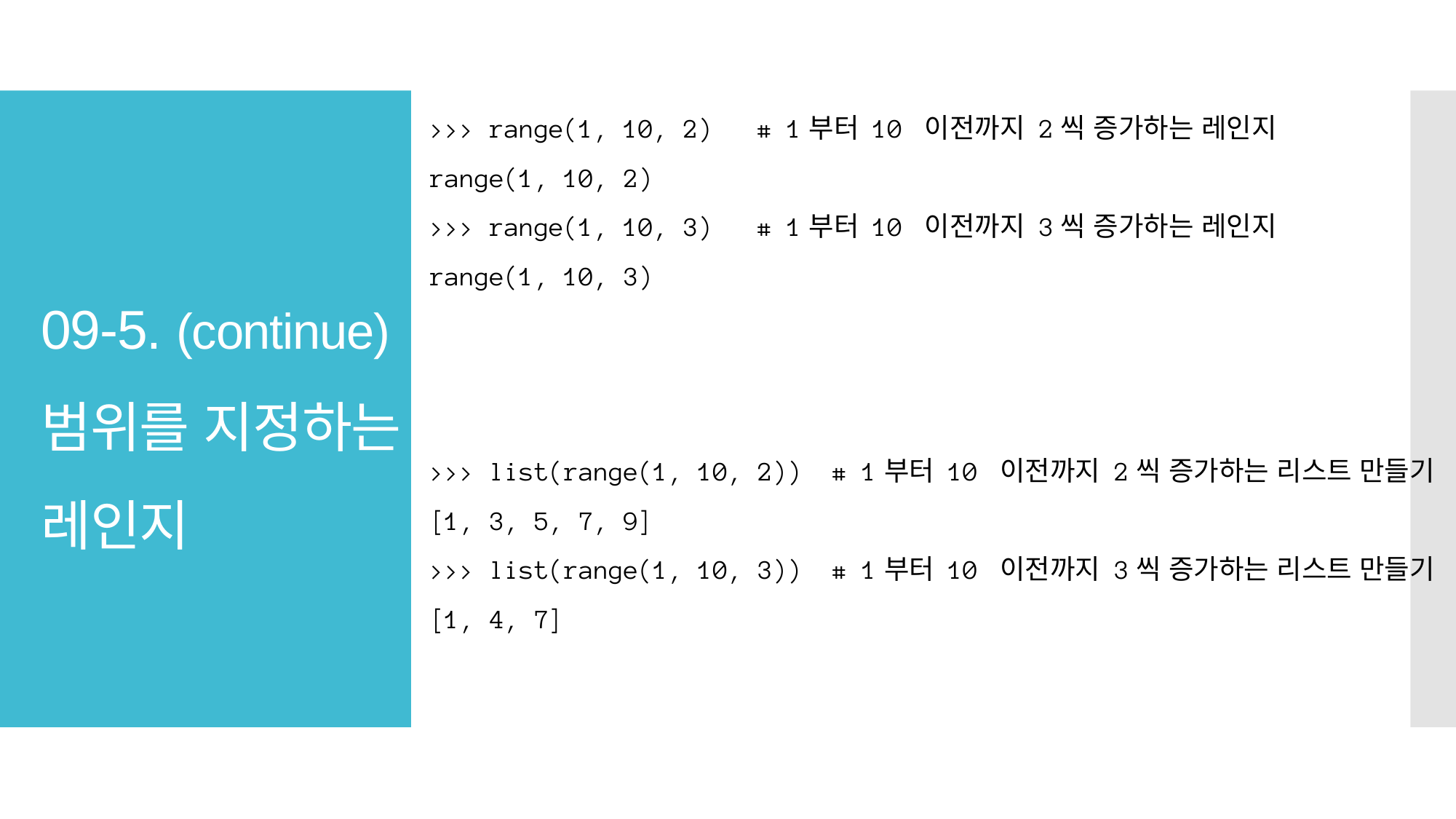

>>> range(1, 10, 2) 	# 1부터 10 이전까지 2씩 증가하는 레인지
range(1, 10, 2)
>>> range(1, 10, 3) 	# 1부터 10 이전까지 3씩 증가하는 레인지
range(1, 10, 3)
# 09-5. (continue) 범위를 지정하는 레인지
>>> list(range(1, 10, 2))  # 1부터 10 이전까지 2씩 증가하는 리스트 만들기
[1, 3, 5, 7, 9]
>>> list(range(1, 10, 3))  # 1부터 10 이전까지 3씩 증가하는 리스트 만들기
[1, 4, 7]